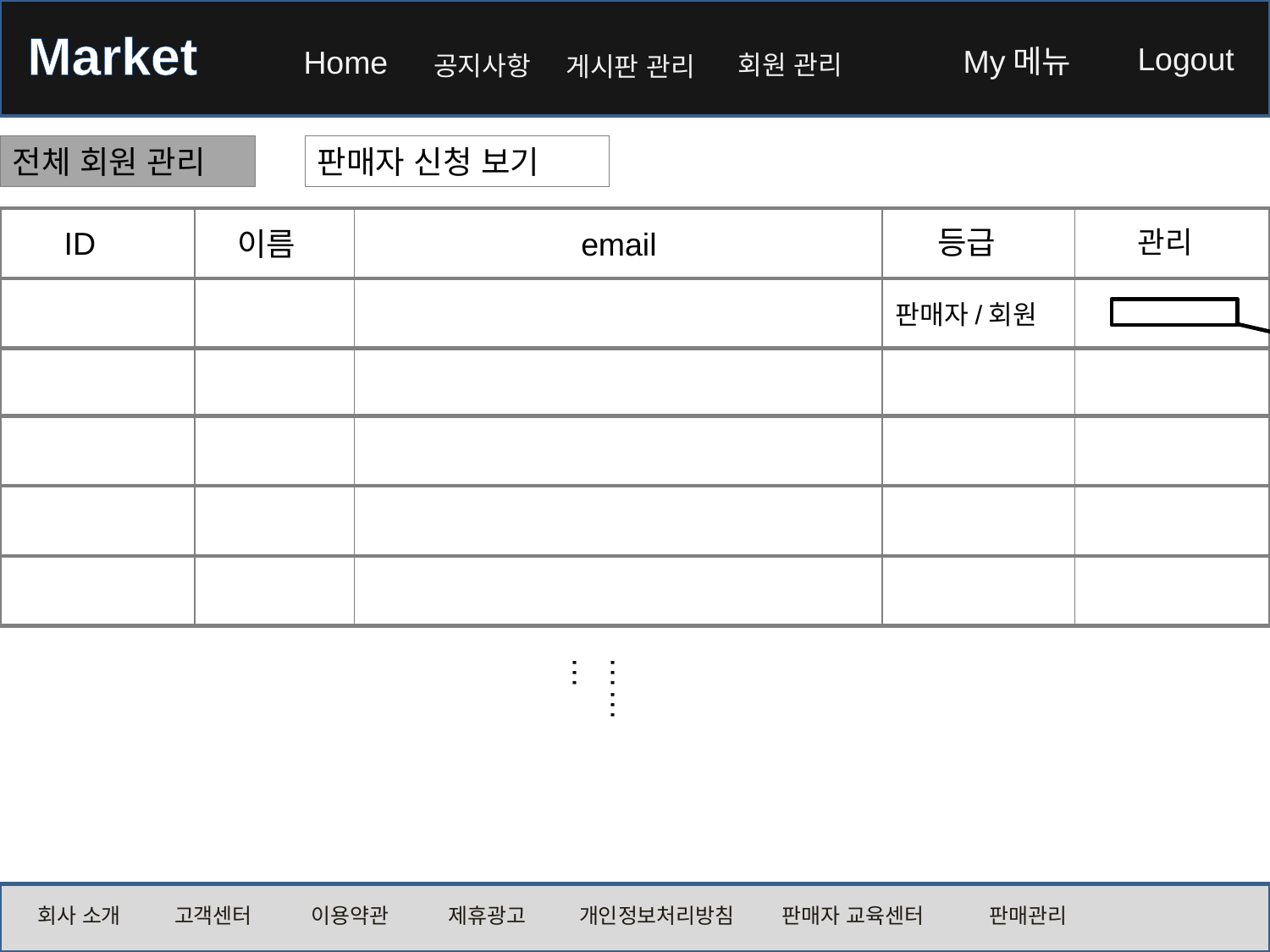

Market
Logout
My메뉴
Home
공지사항
회원 관리 클릭 시
회원 관리
게시판 관리
판매자 신청 보기
전체 회원 관리

등급
   ID
관리
이름
email

select 박스로
판매자/회원/탈퇴 선택 시
등급 변경 후
회원 관리 페이지 유지
판매자/회원

………

회사 소개         고객센터          이용약관          제휴광고         개인정보처리방침        판매자 교육센터           판매관리